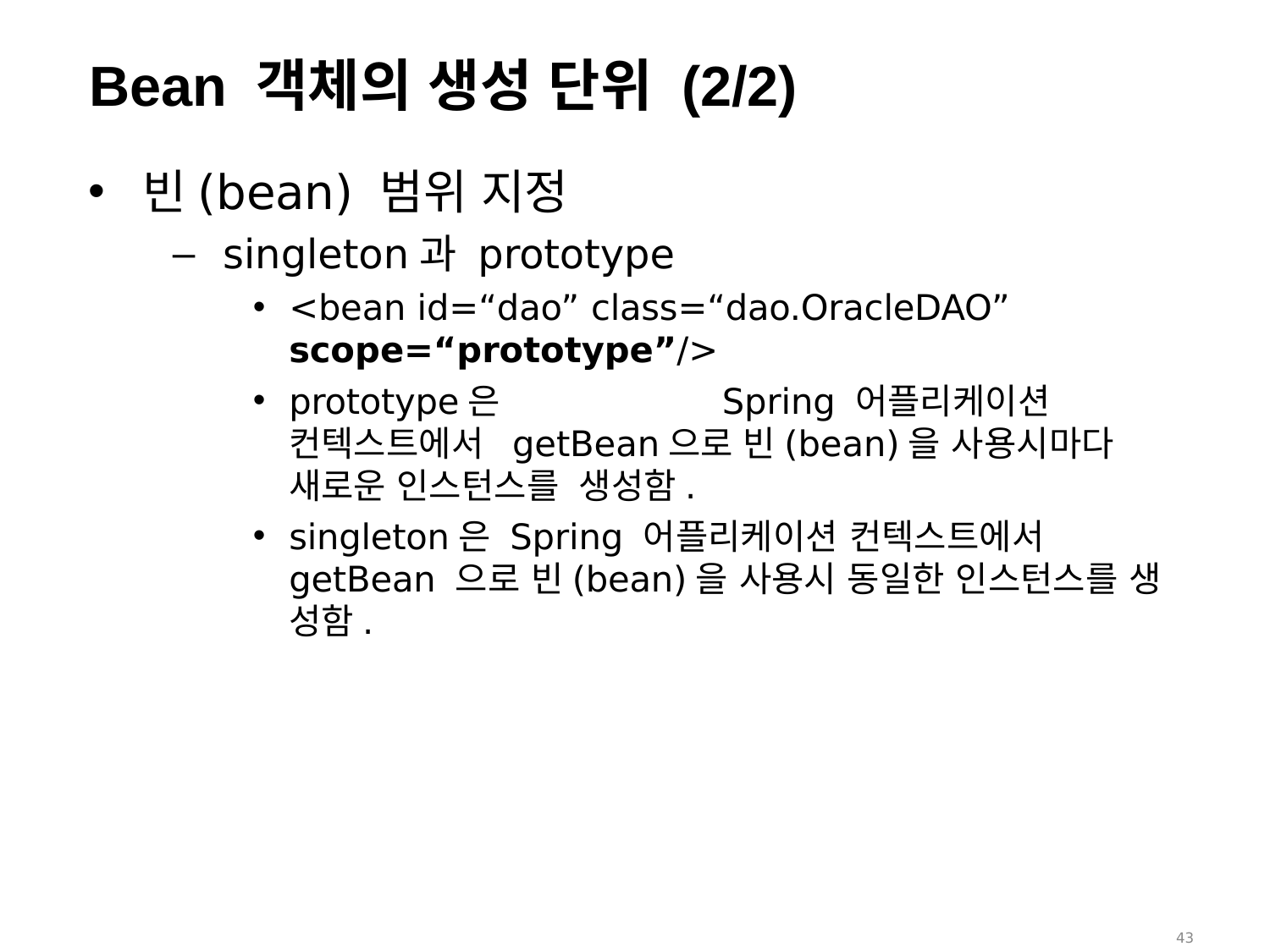

# Bean 객체의 생성 단위 (2/2)
빈(bean) 범위 지정
singleton과 prototype
<bean id=“dao” class=“dao.OracleDAO”
scope=“prototype”/>
prototype은	Spring 어플리케이션 컨텍스트에서  getBean으로 빈(bean)을 사용시마다 새로운 인스턴스를  생성함.
singleton은 Spring 어플리케이션 컨텍스트에서  getBean 으로 빈(bean)을 사용시 동일한 인스턴스를 생  성함.
43